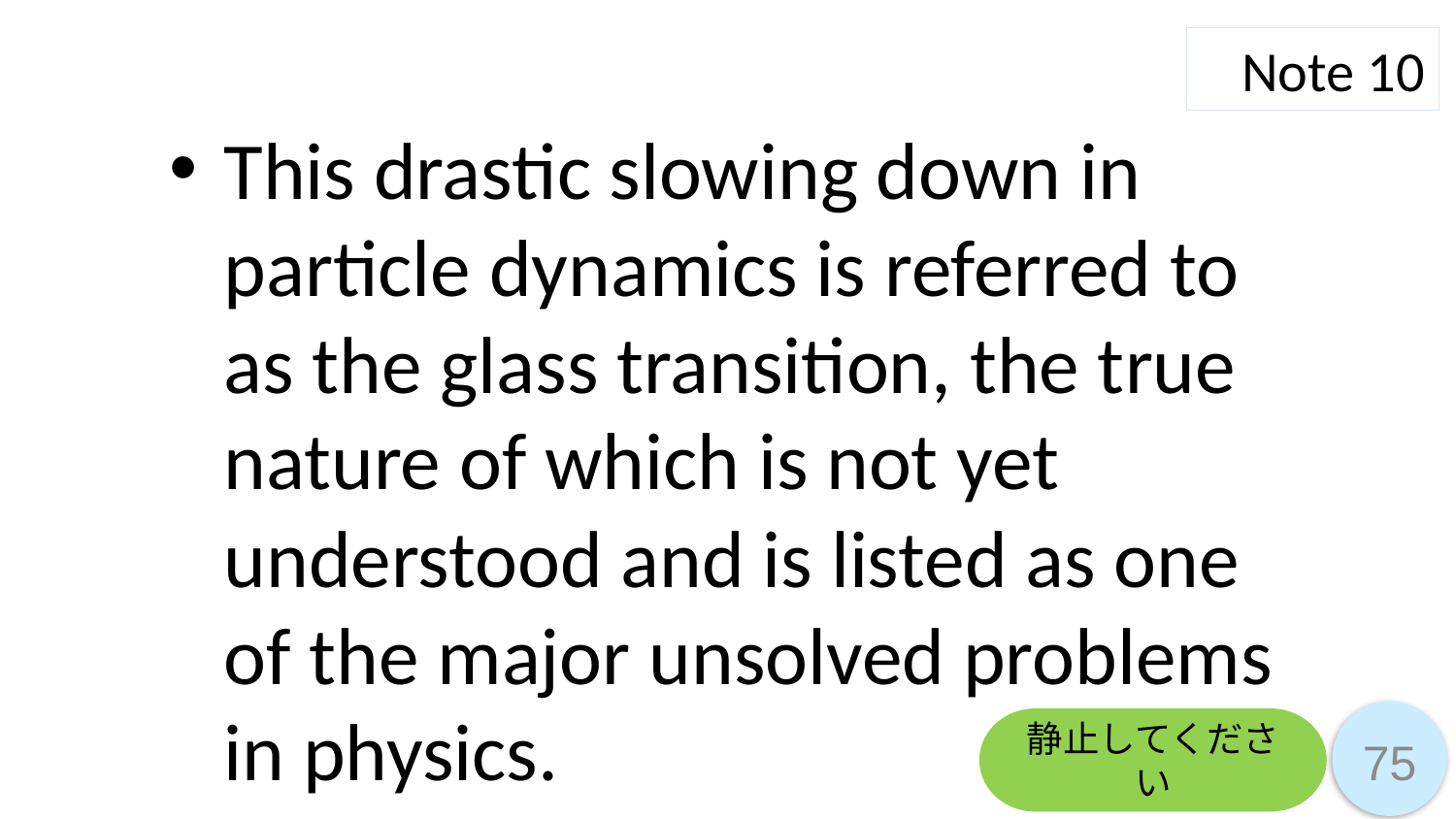

Note 10
This drastic slowing down in particle dynamics is referred to as the glass transition, the true nature of which is not yet understood and is listed as one of the major unsolved problems in physics.
静止してください
75